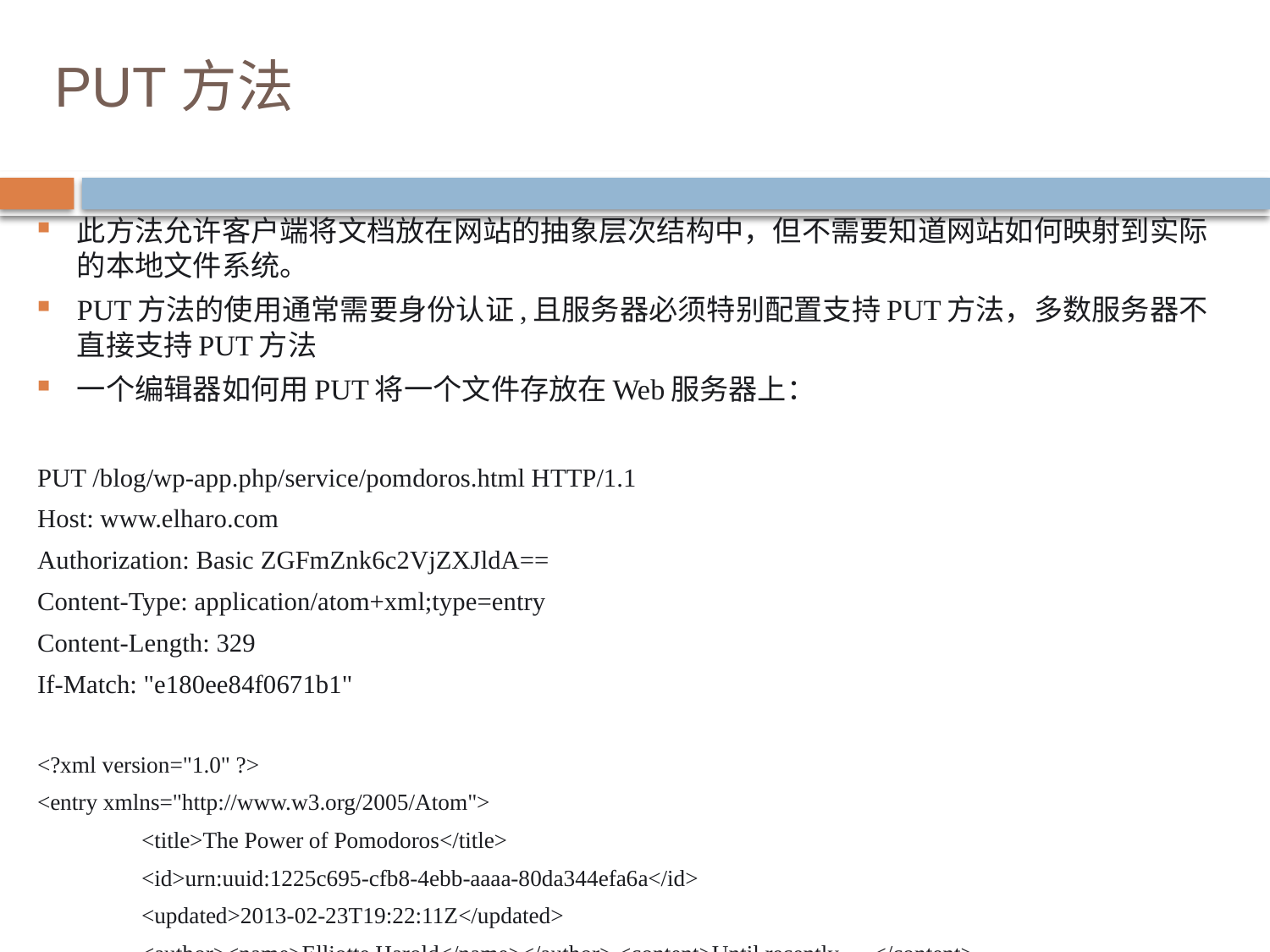

# PUT方法
此方法允许客户端将文档放在网站的抽象层次结构中，但不需要知道网站如何映射到实际的本地文件系统。
PUT方法的使用通常需要身份认证,且服务器必须特别配置支持PUT方法，多数服务器不直接支持PUT方法
一个编辑器如何用PUT将一个文件存放在Web服务器上：

PUT /blog/wp-app.php/service/pomdoros.html HTTP/1.1
Host: www.elharo.com
Authorization: Basic ZGFmZnk6c2VjZXJldA==
Content-Type: application/atom+xml;type=entry
Content-Length: 329
If-Match: "e180ee84f0671b1"

<?xml version="1.0" ?>
<entry xmlns="http://www.w3.org/2005/Atom">
	<title>The Power of Pomodoros</title>
	<id>urn:uuid:1225c695-cfb8-4ebb-aaaa-80da344efa6a</id>
	<updated>2013-02-23T19:22:11Z</updated>
	<author><name>Elliotte Harold</name></author> <content>Until recently…. </content>
</entry>